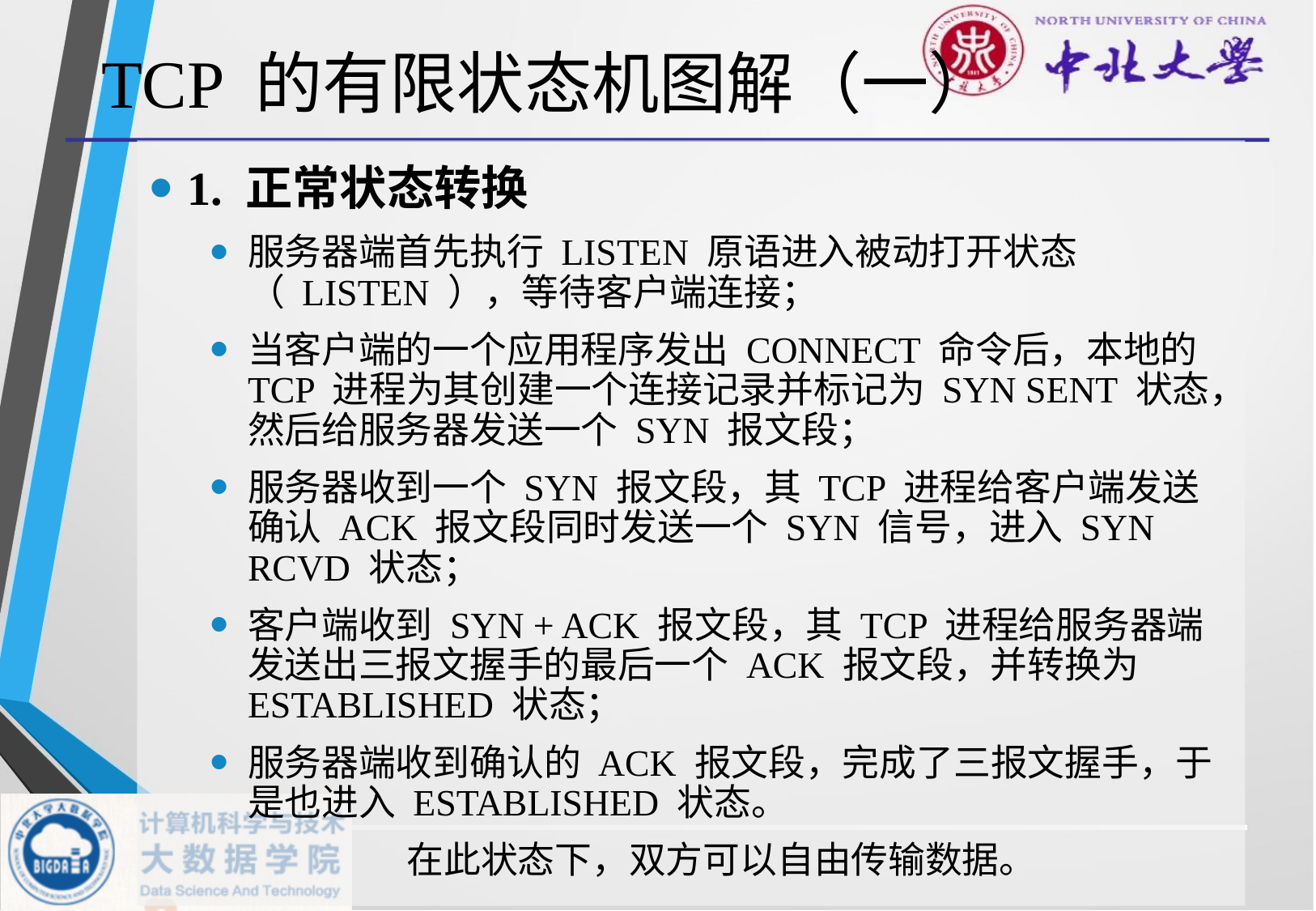

# TCP 的有限状态机图解（一）
1. 正常状态转换
服务器端首先执行 LISTEN 原语进入被动打开状态（ LISTEN ），等待客户端连接；
当客户端的一个应用程序发出 CONNECT 命令后，本地的 TCP 进程为其创建一个连接记录并标记为 SYN SENT 状态，然后给服务器发送一个 SYN 报文段；
服务器收到一个 SYN 报文段，其 TCP 进程给客户端发送确认 ACK 报文段同时发送一个 SYN 信号，进入 SYN RCVD 状态；
客户端收到 SYN + ACK 报文段，其 TCP 进程给服务器端发送出三报文握手的最后一个 ACK 报文段，并转换为 ESTABLISHED 状态；
服务器端收到确认的 ACK 报文段，完成了三报文握手，于是也进入 ESTABLISHED 状态。
                              在此状态下，双方可以自由传输数据。
24